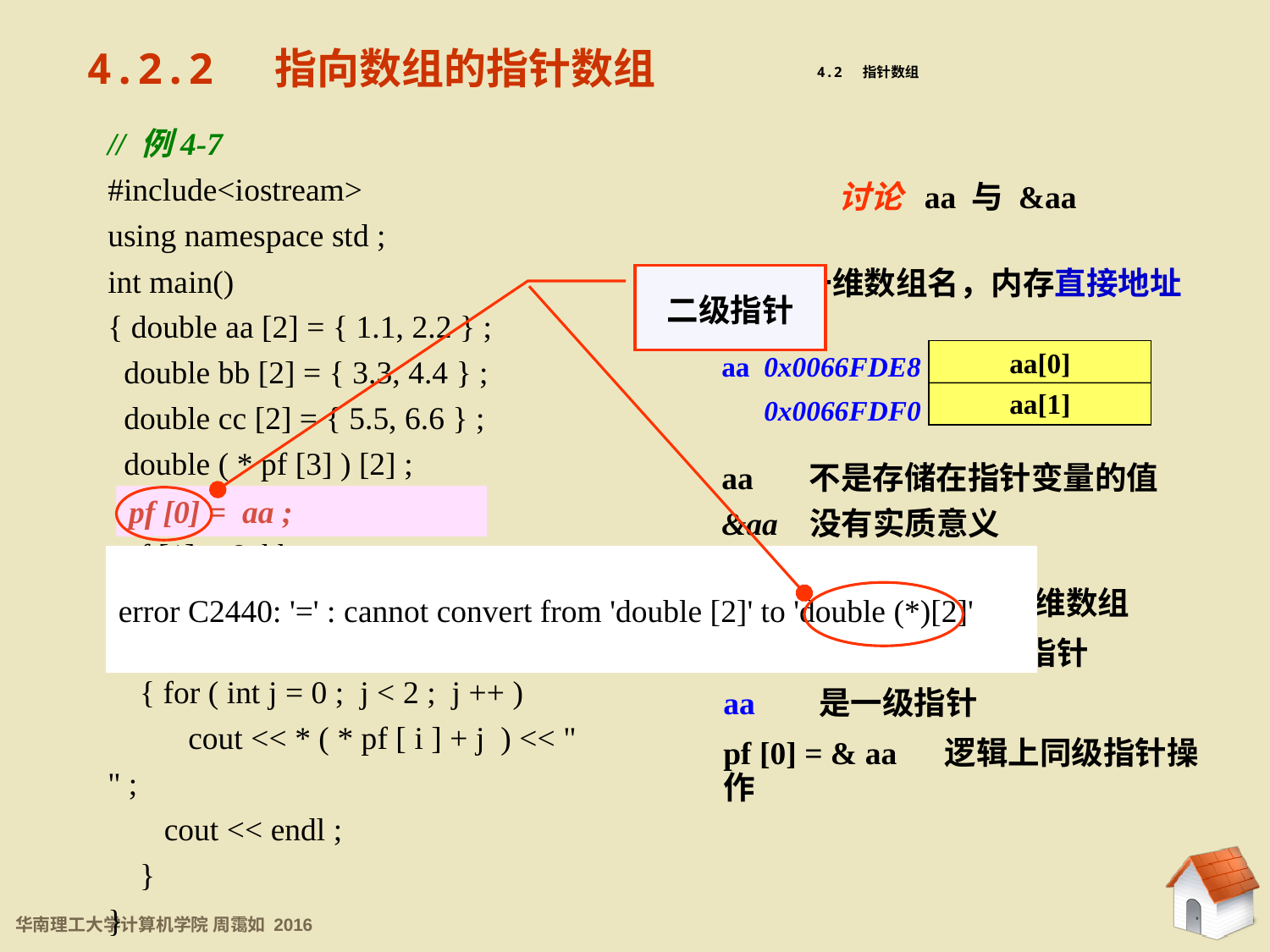

4.2.2  指向数组的指针数组
4.2  指针数组
// 例4-7
#include<iostream>
using namespace std ;
int main()
{ double aa [2] = { 1.1, 2.2 } ;
  double bb [2] = { 3.3, 4.4 } ;
  double cc [2] = { 5.5, 6.6 } ;
  double ( * pf [3] ) [2] ;
  pf [0] = & aa ;
  pf [1] = & bb ;
  pf [2] = & cc ;
  for ( int i = 0 ;  i < 3 ;  i ++ )
    { for ( int j = 0 ;  j < 2 ;  j ++ )
          cout << * ( * pf [ i ] + j  ) << "  " ;
       cout << endl ;
    }
}
讨论  aa 与 &aa

aa 是一维数组名，内存直接地址
二级指针

aa  0x0066FDE8
0x0066FDF0
aa[0]
aa[1]

aa      不是存储在指针变量的值
&aa   没有实质意义
pf [0] =  aa ;

error C2440: '=' : cannot convert from 'double [2]' to 'double (*)[2]'

pf[]    数组元素指向一维数组
          元素类型是二级指针
aa       是一级指针
pf [0] = & aa     逻辑上同级指针操作